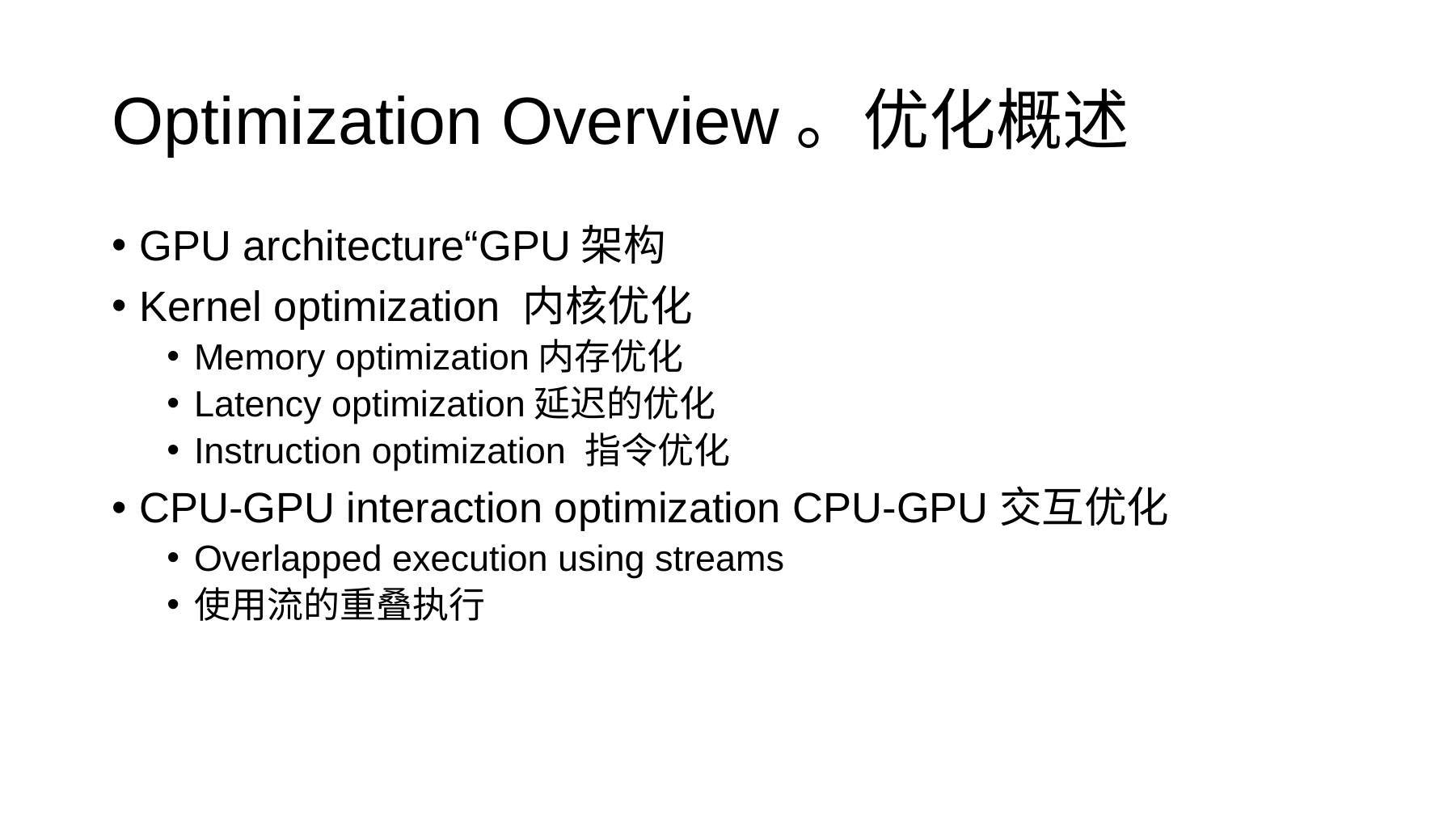

# Optimization Overview。优化概述
GPU architecture“GPU架构
Kernel optimization 内核优化
Memory optimization内存优化
Latency optimization延迟的优化
Instruction optimization 指令优化
CPU-GPU interaction optimization CPU-GPU交互优化
Overlapped execution using streams
使用流的重叠执行